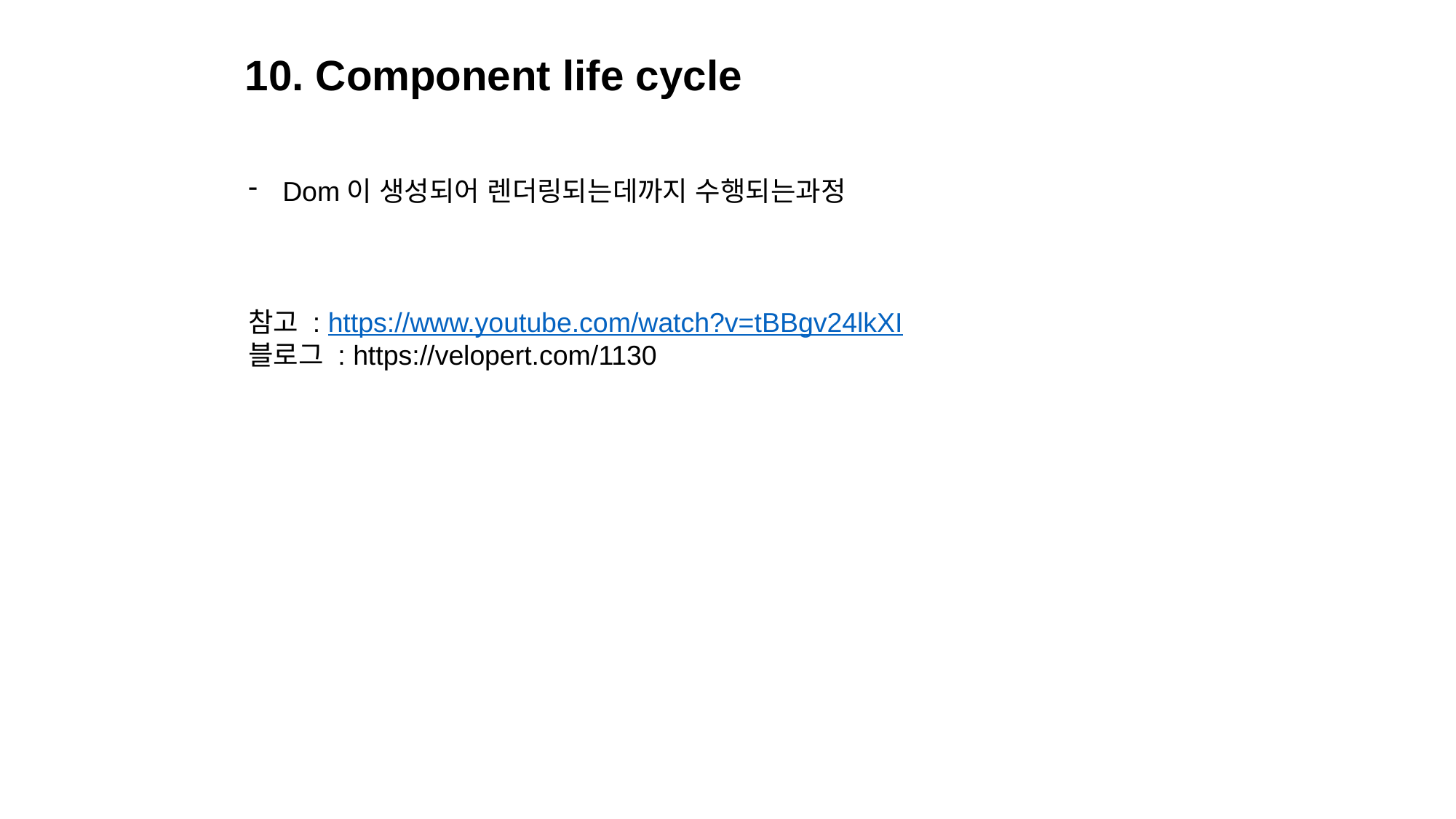

10. Component life cycle
Dom이 생성되어 렌더링되는데까지 수행되는과정

참고 : https://www.youtube.com/watch?v=tBBgv24lkXI
블로그 : https://velopert.com/1130